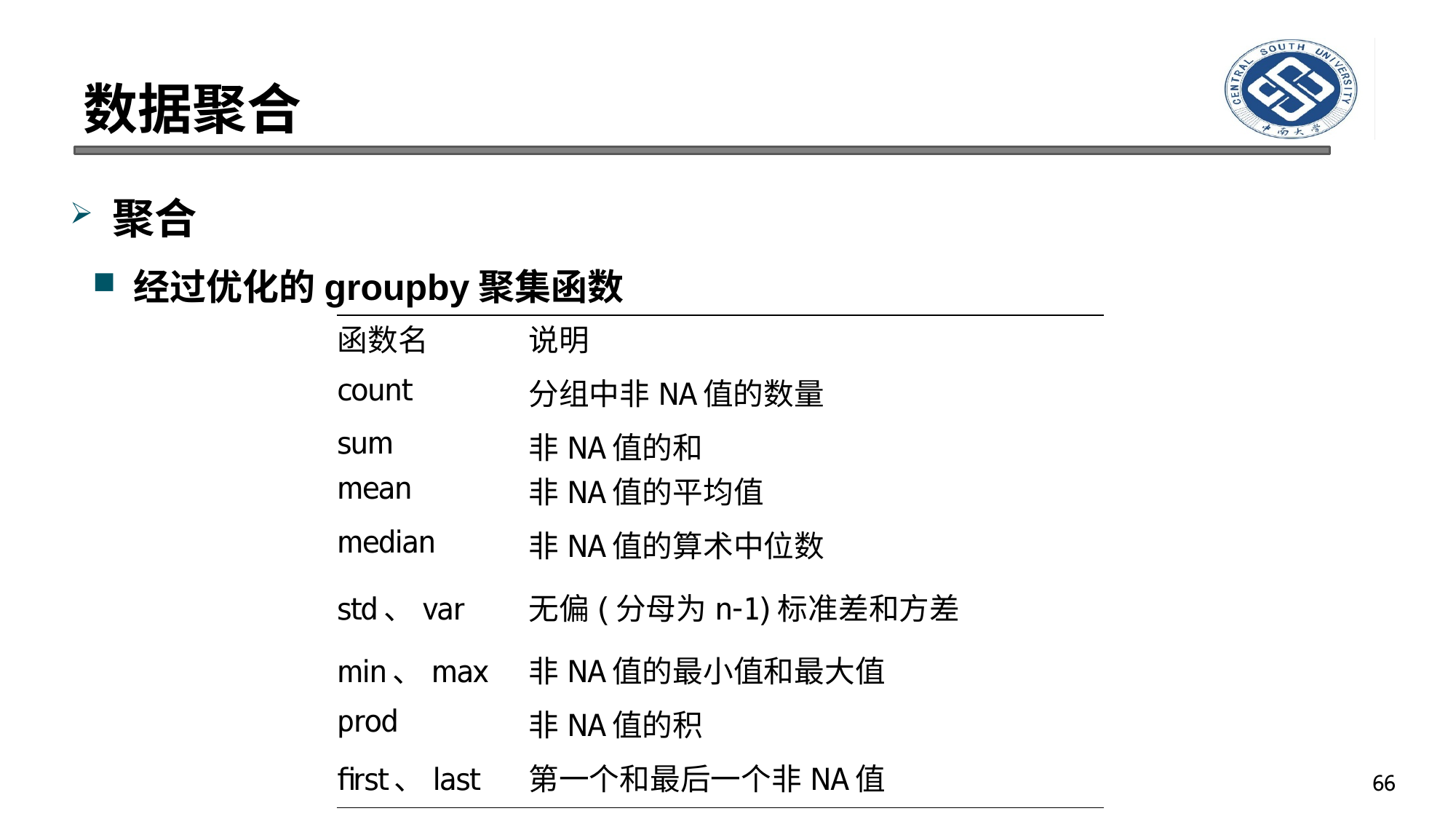

# 数据聚合
聚合
经过优化的groupby聚集函数

| 函数名 | 说明 |  |
| --- | --- | --- |
| count | 分组中非NA值的数量 |  |
| sum | 非NA值的和 |  |
| mean | 非NA值的平均值 |  |
| median | 非NA值的算术中位数 |  |
| std、var | 无偏(分母为n-1)标准差和方差 |  |
| min、max | 非NA值的最小值和最大值 |  |
| prod | 非NA值的积 |  |
| first、last | 第一个和最后一个非NA值 |  |
66